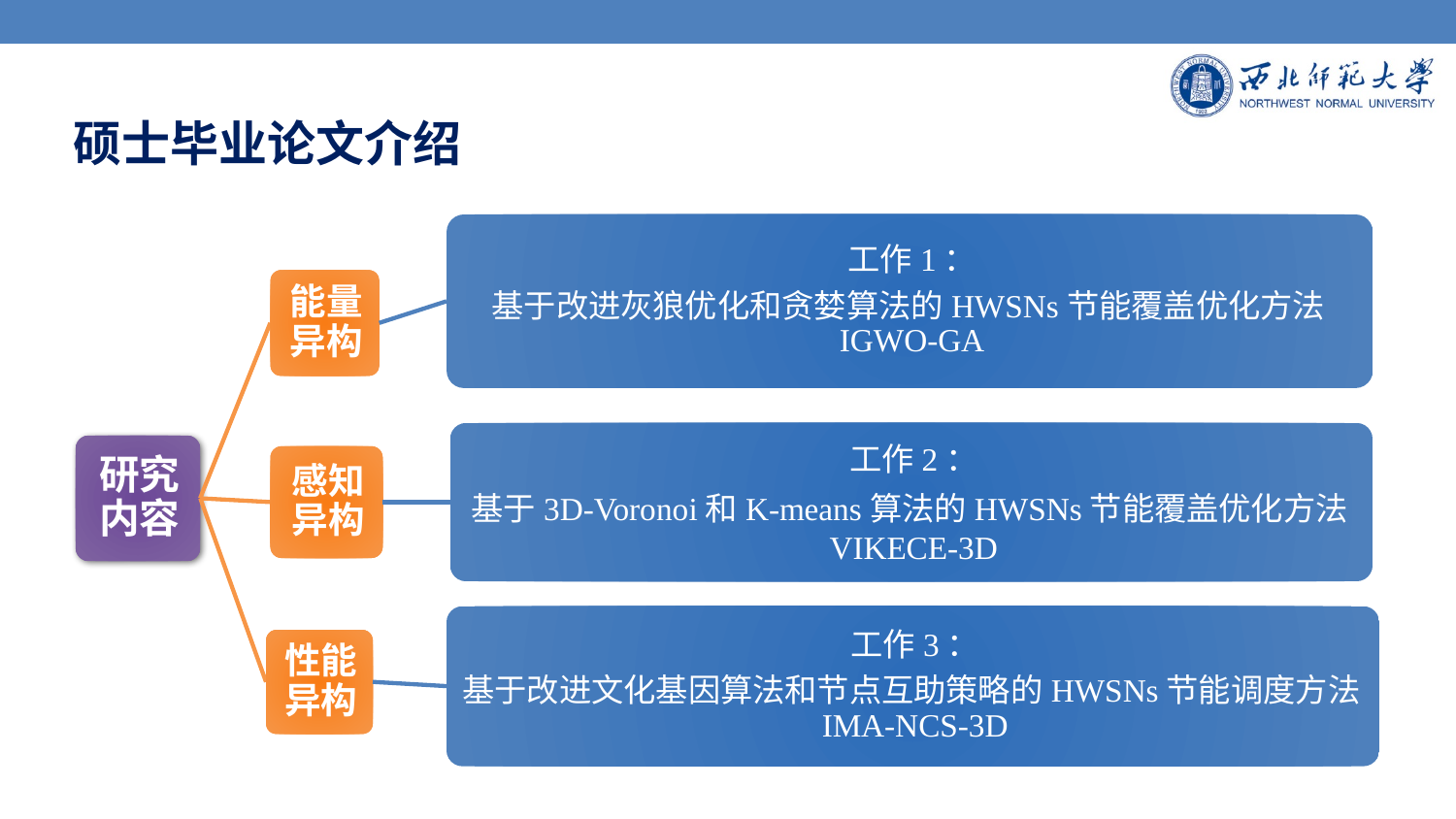

硕士毕业论文介绍
研究内容

能量异构

工作1：
基于改进灰狼优化和贪婪算法的HWSNs节能覆盖优化方法IGWO-GA

感知异构

工作2：
基于3D-Voronoi和K-means算法的HWSNs节能覆盖优化方法VIKECE-3D

性能异构

工作3：
基于改进文化基因算法和节点互助策略的HWSNs节能调度方法IMA-NCS-3D